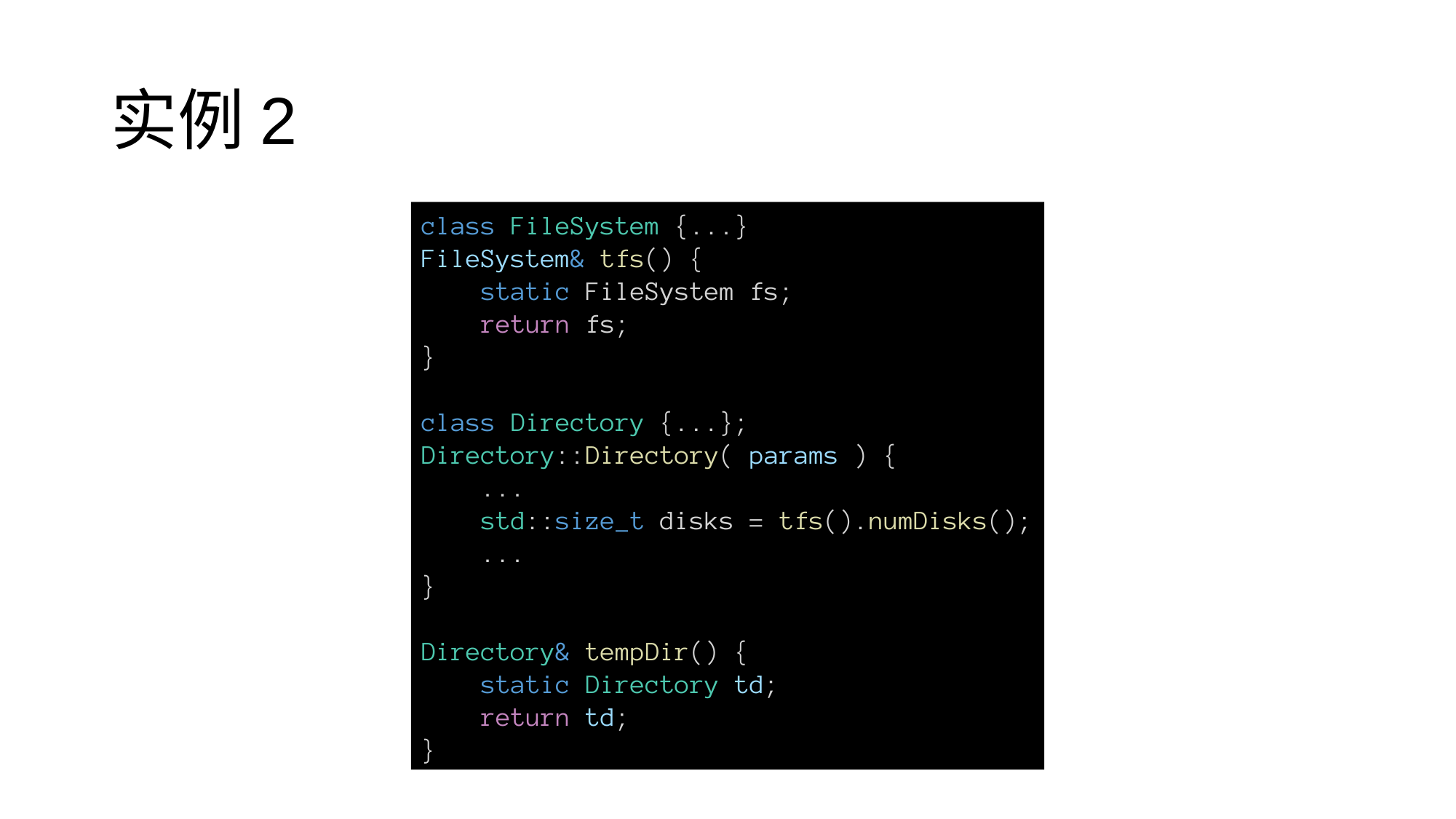

# 实例2
class FileSystem {...}
FileSystem& tfs() {
    static FileSystem fs;
    return fs;
}
class Directory {...};
Directory::Directory( params ) {
    ...
    std::size_t disks = tfs().numDisks();
    ...
}
Directory& tempDir() {
    static Directory td;
    return td;
}